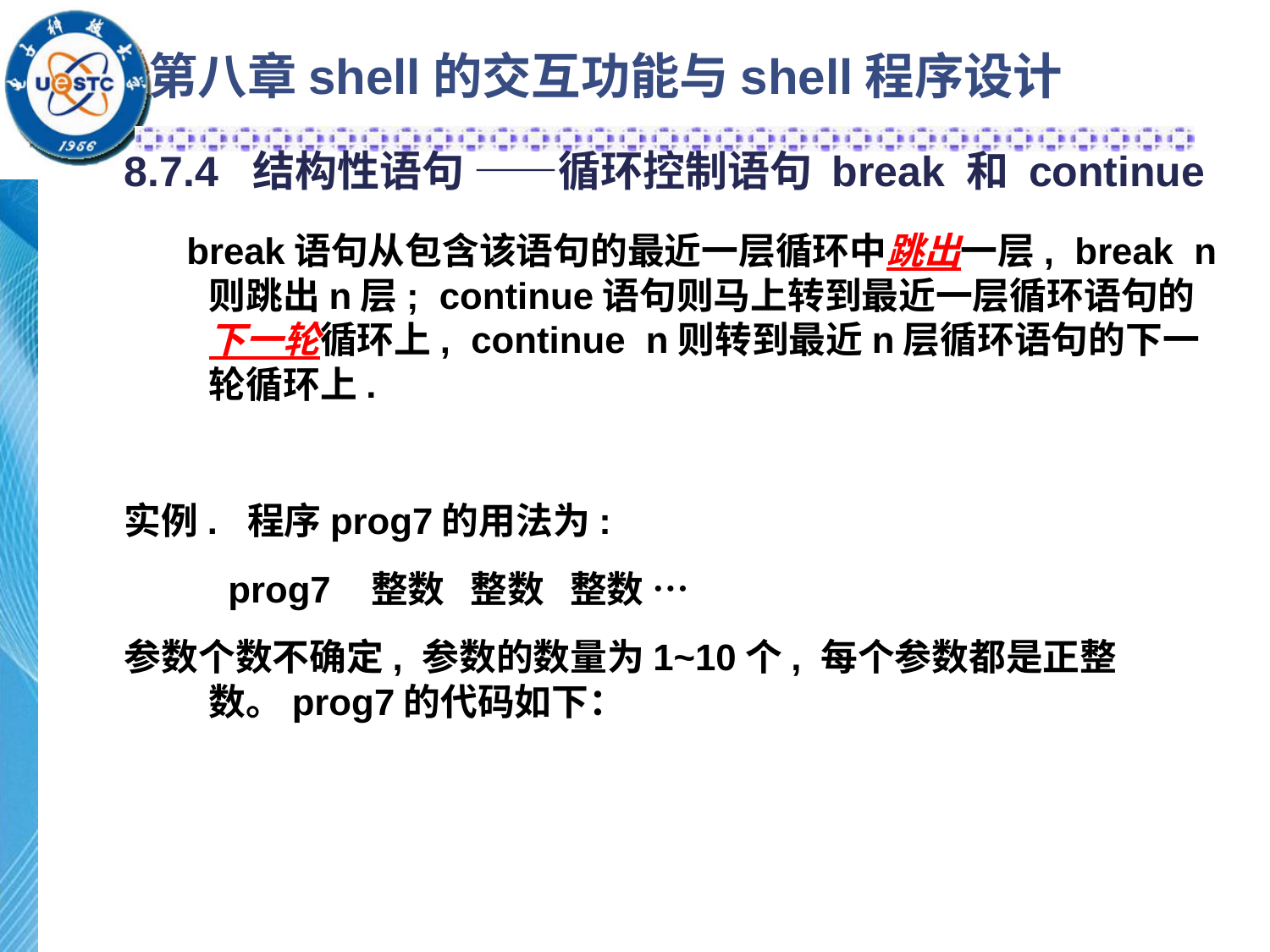

# 第八章shell的交互功能与shell程序设计
8.7.4  结构性语句 ——循环控制语句 break 和 continue
      break语句从包含该语句的最近一层循环中跳出一层,  break  n  则跳出n层;  continue语句则马上转到最近一层循环语句的下一轮循环上,  continue  n则转到最近n层循环语句的下一轮循环上.

实例.  程序prog7的用法为:
          prog7   整数   整数   整数 …
参数个数不确定, 参数的数量为1~10个, 每个参数都是正整数。prog7的代码如下：